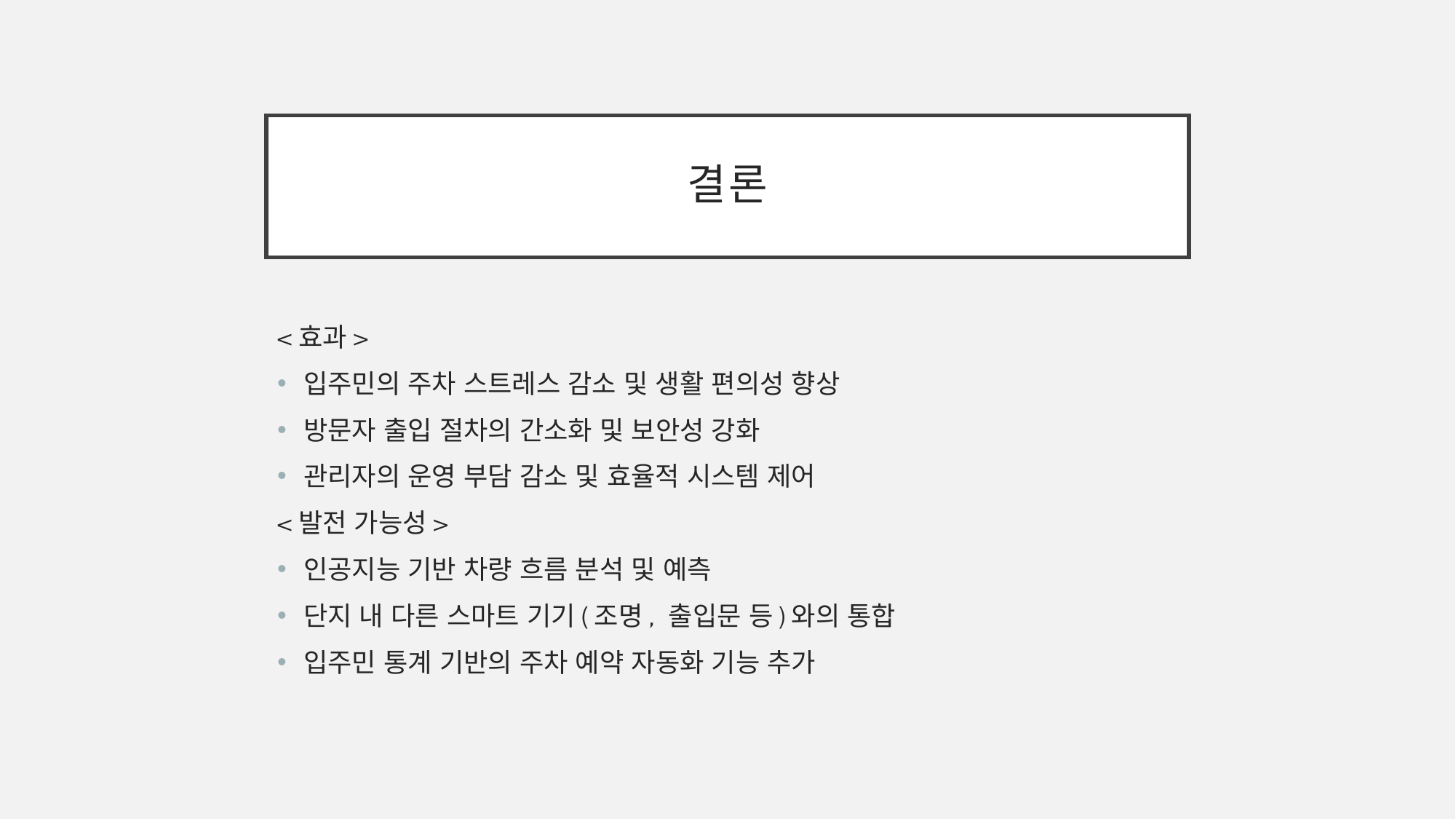

# 결론
<효과>
입주민의 주차 스트레스 감소 및 생활 편의성 향상
방문자 출입 절차의 간소화 및 보안성 강화
관리자의 운영 부담 감소 및 효율적 시스템 제어
<발전 가능성>
인공지능 기반 차량 흐름 분석 및 예측
단지 내 다른 스마트 기기(조명, 출입문 등)와의 통합
입주민 통계 기반의 주차 예약 자동화 기능 추가